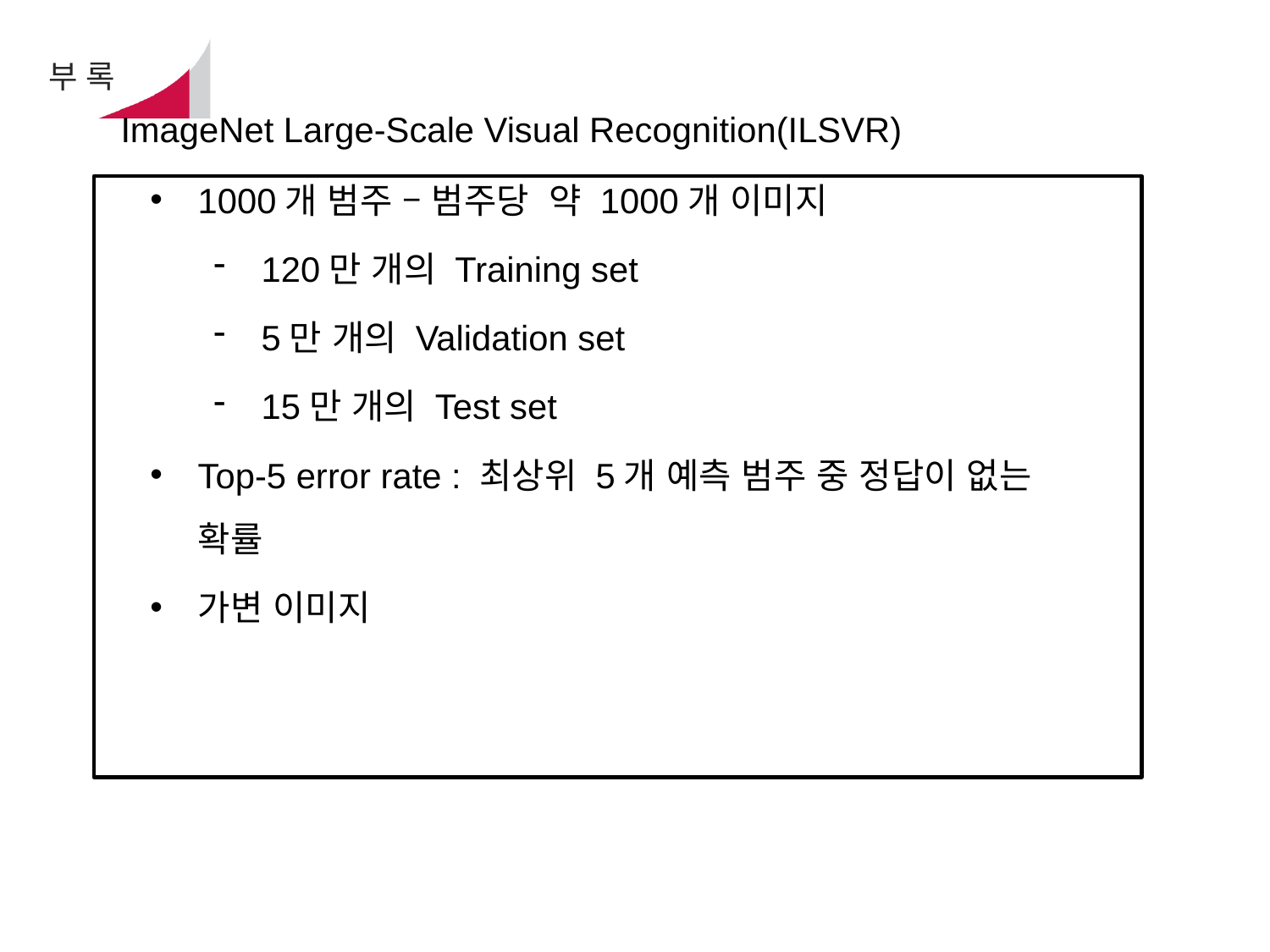

# 부 록
ImageNet Large-Scale Visual Recognition(ILSVR)

1000개 범주 – 범주당  약 1000개 이미지
120만 개의 Training set
5만 개의 Validation set
15만 개의 Test set
Top-5 error rate : 최상위 5개 예측 범주 중 정답이 없는 확률
가변 이미지